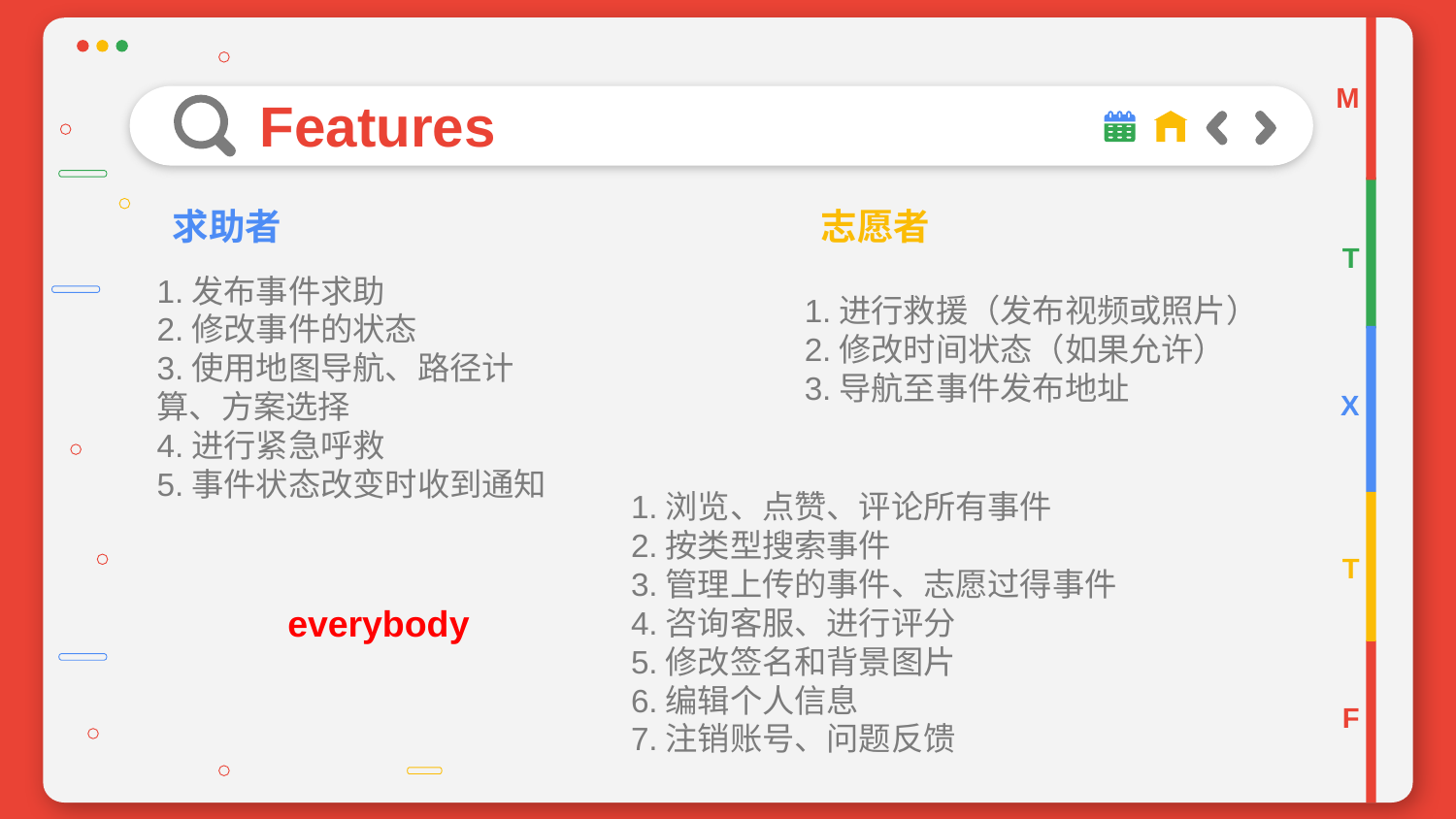

M
# Features

求助者
志愿者
T

1.发布事件求助
2.修改事件的状态
3.使用地图导航、路径计算、方案选择
4.进行紧急呼救
5.事件状态改变时收到通知
1.进行救援（发布视频或照片）
2.修改时间状态（如果允许）
3.导航至事件发布地址
X

1.浏览、点赞、评论所有事件
2.按类型搜索事件
3.管理上传的事件、志愿过得事件
4.咨询客服、进行评分
5.修改签名和背景图片
6.编辑个人信息
7.注销账号、问题反馈
T

everybody
F